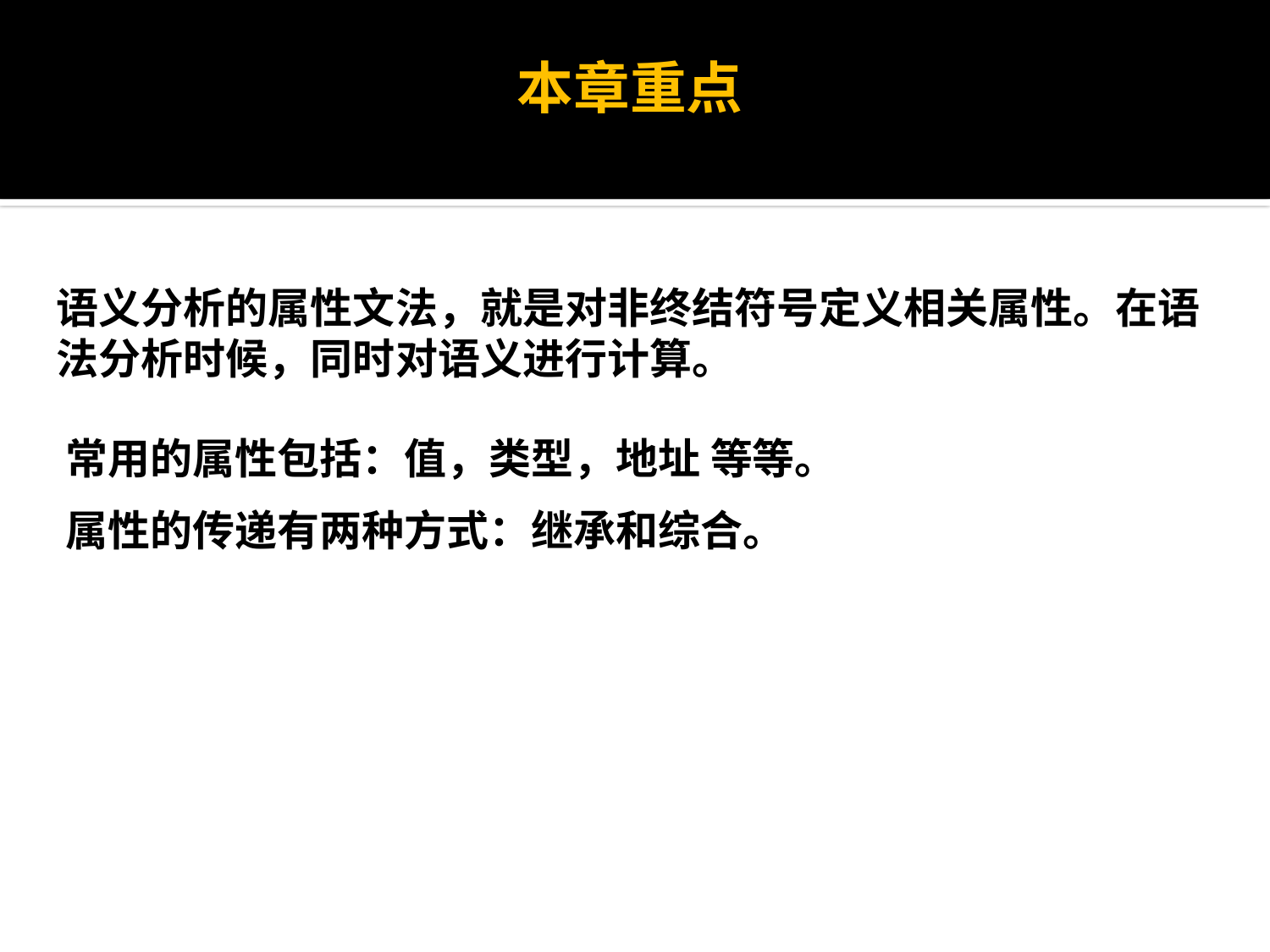

本章重点
语义分析的属性文法，就是对非终结符号定义相关属性。在语法分析时候，同时对语义进行计算。
常用的属性包括：值，类型，地址 等等。
属性的传递有两种方式：继承和综合。